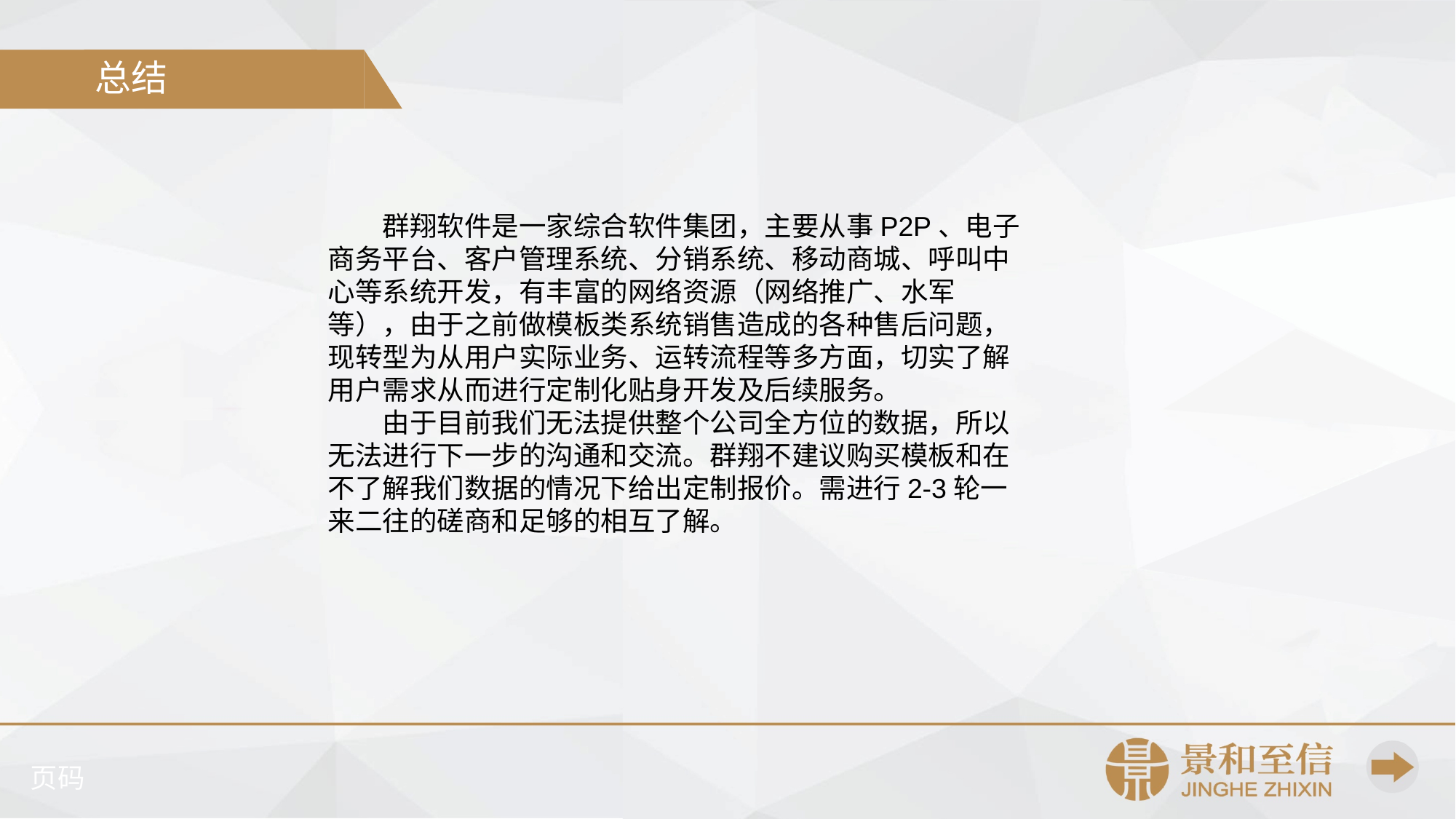

总结
群翔软件是一家综合软件集团，主要从事P2P、电子商务平台、客户管理系统、分销系统、移动商城、呼叫中心等系统开发，有丰富的网络资源（网络推广、水军等），由于之前做模板类系统销售造成的各种售后问题，现转型为从用户实际业务、运转流程等多方面，切实了解用户需求从而进行定制化贴身开发及后续服务。
由于目前我们无法提供整个公司全方位的数据，所以无法进行下一步的沟通和交流。群翔不建议购买模板和在不了解我们数据的情况下给出定制报价。需进行2-3轮一来二往的磋商和足够的相互了解。
页码